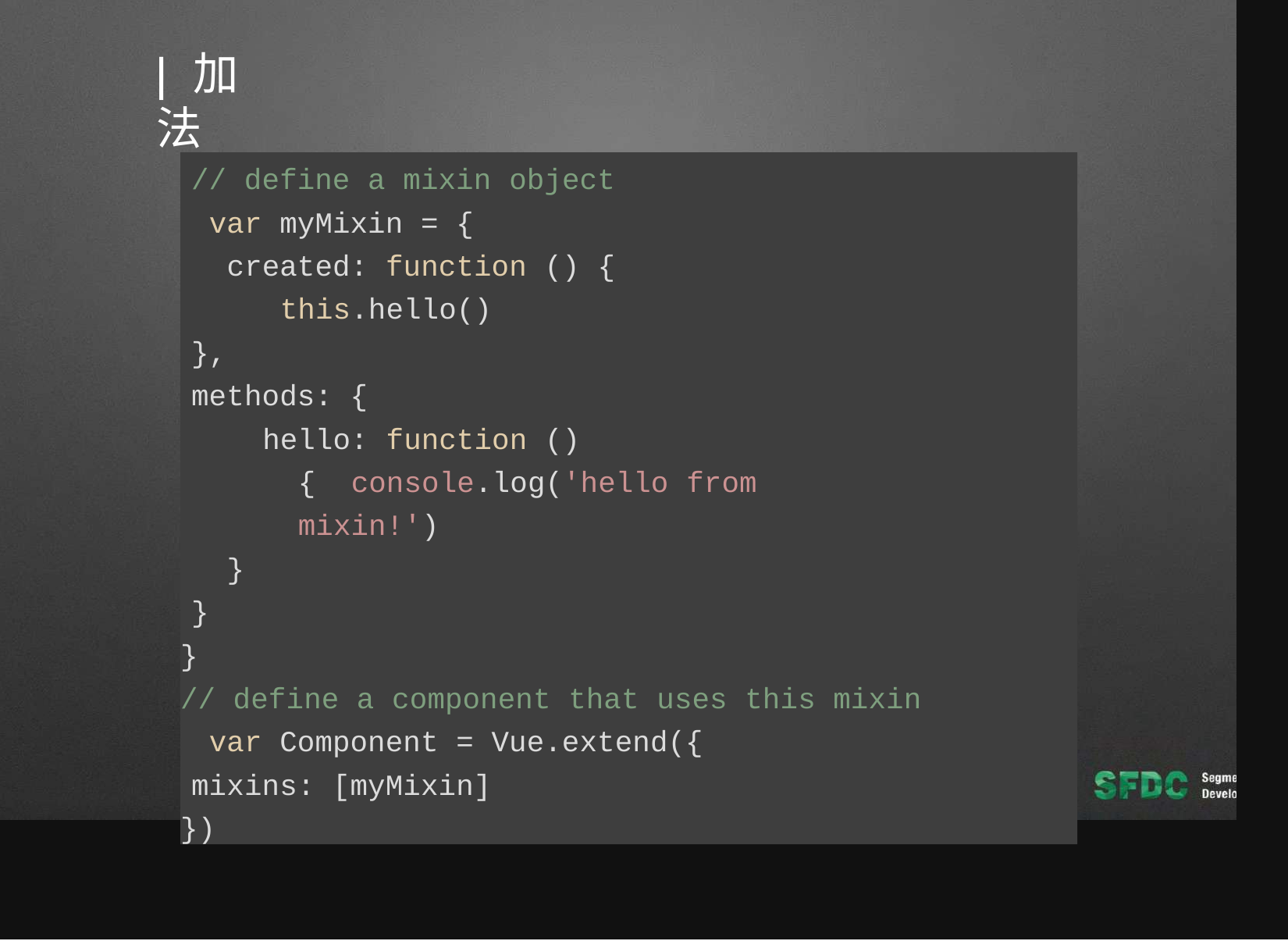

| 加法
// define a mixin object  var myMixin = {
created: function () {  this.hello()
},
methods: {
hello: function () {  console.log('hello from mixin!')
}
}
}
// define a component that uses this mixin  var Component = Vue.extend({
mixins: [myMixin]
})